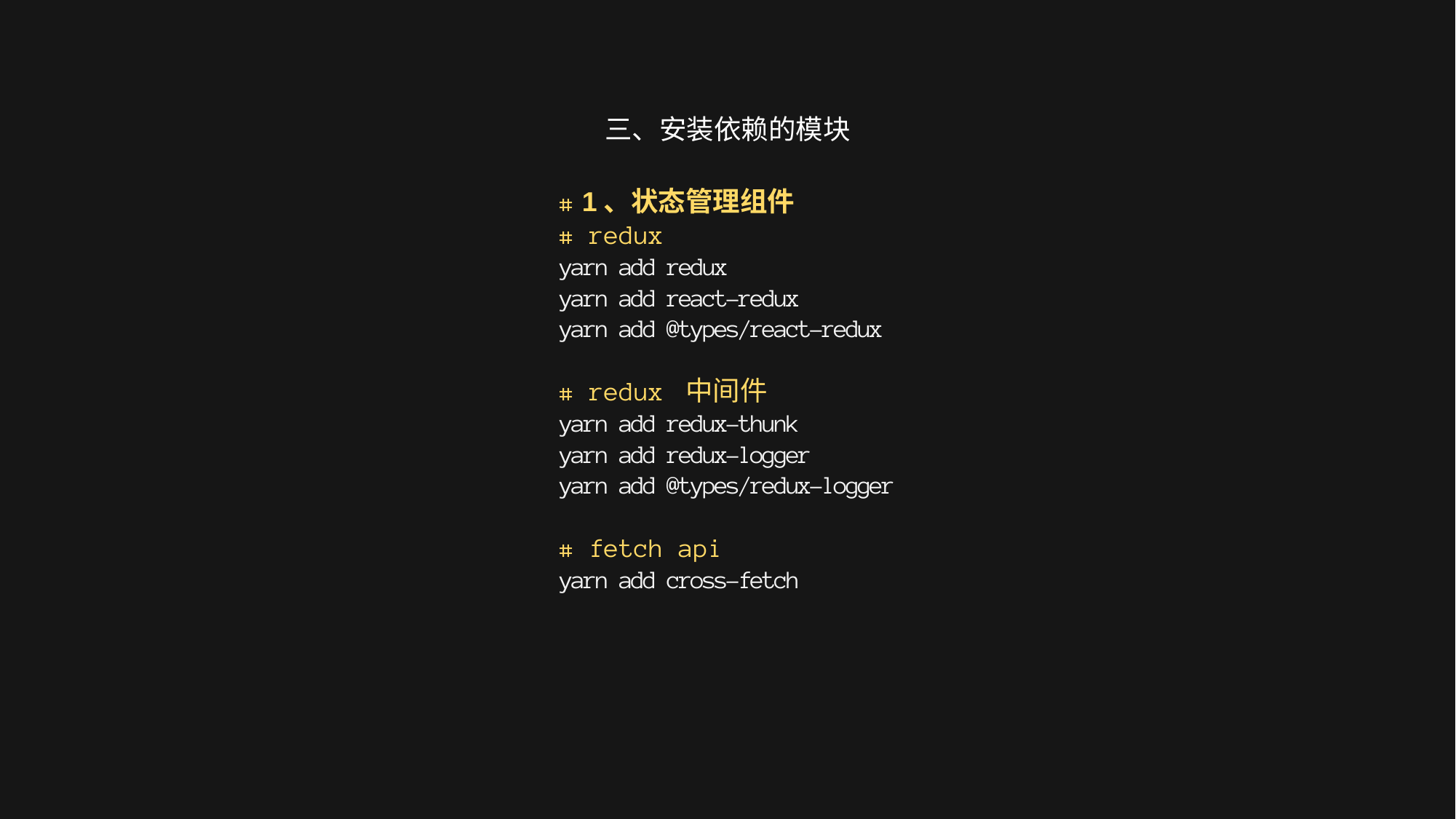

三、安装依赖的模块
# 1、状态管理组件
# redux
yarn add redux
yarn add react-redux
yarn add @types/react-redux

# redux 中间件
yarn add redux-thunk
yarn add redux-logger
yarn add @types/redux-logger

# fetch api
yarn add cross-fetch